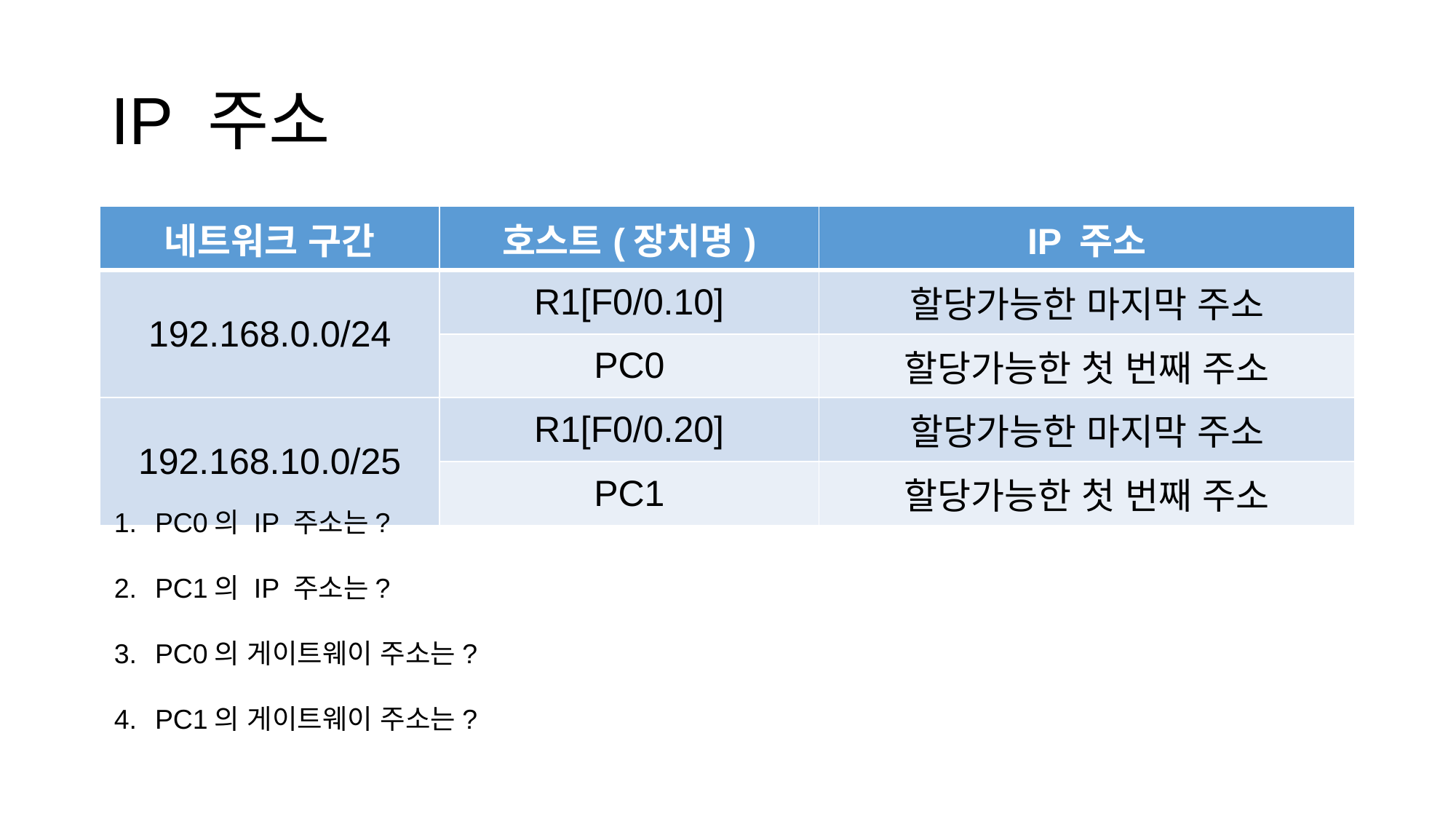

# IP 주소
| 네트워크 구간 | 호스트(장치명) | IP 주소 |
| --- | --- | --- |
| 192.168.0.0/24 | R1[F0/0.10] | 할당가능한 마지막 주소 |
|  | PC0 | 할당가능한 첫 번째 주소 |
| 192.168.10.0/25 | R1[F0/0.20] | 할당가능한 마지막 주소 |
|  | PC1 | 할당가능한 첫 번째 주소 |
PC0의 IP 주소는?

PC1의 IP 주소는?

PC0의 게이트웨이 주소는?

PC1의 게이트웨이 주소는?